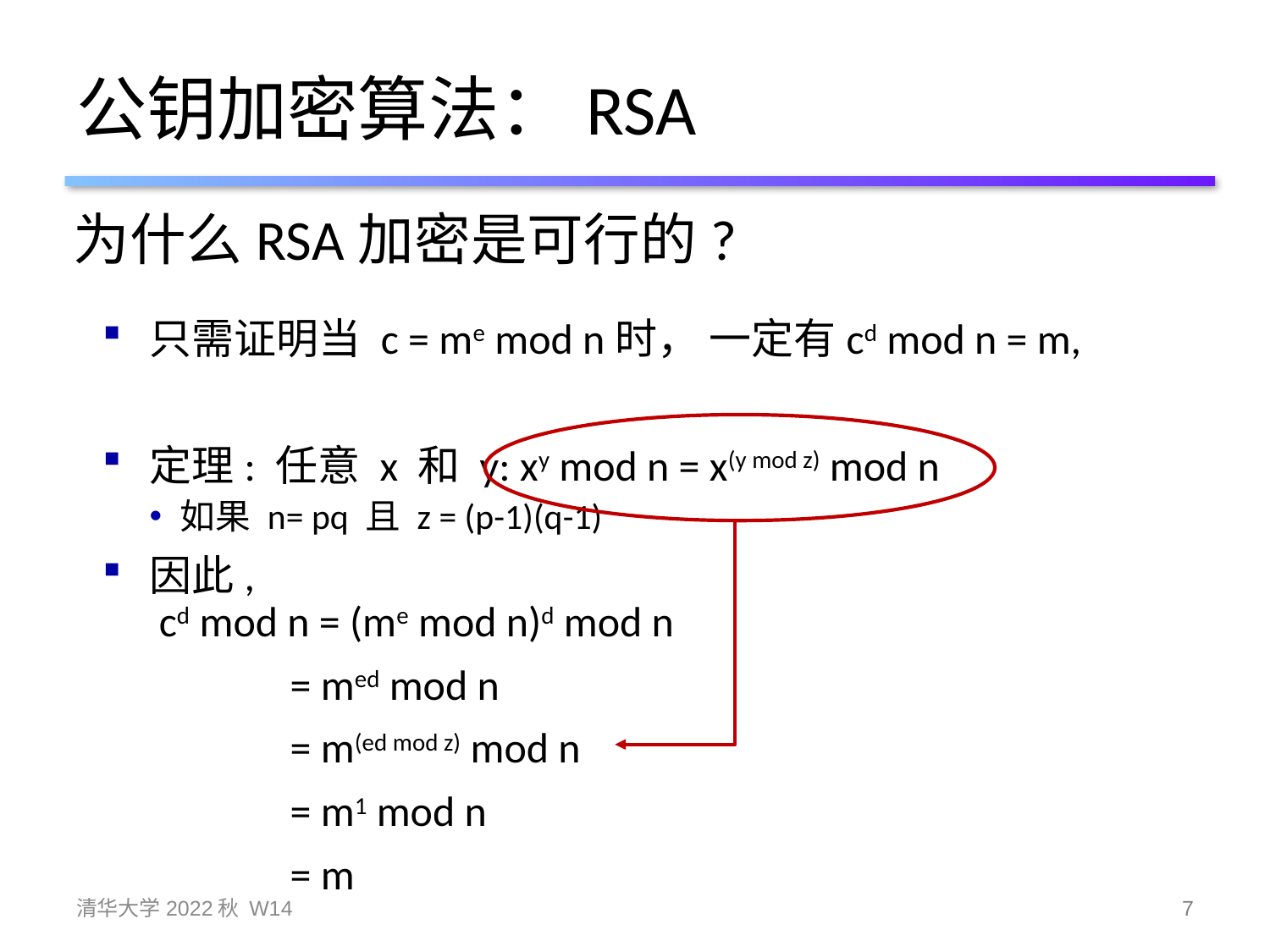

# 公钥加密算法：RSA
为什么RSA加密是可行的?
只需证明当 c = me mod n时， 一定有cd mod n = m,

定理: 任意 x 和 y: xy mod n = x(y mod z) mod n
如果 n= pq 且 z = (p-1)(q-1)
因此,
 cd mod n = (me mod n)d mod n
                  = med mod n
                  = m(ed mod z) mod n
                  = m1 mod n
                  = m

清华大学2022秋 W14
7